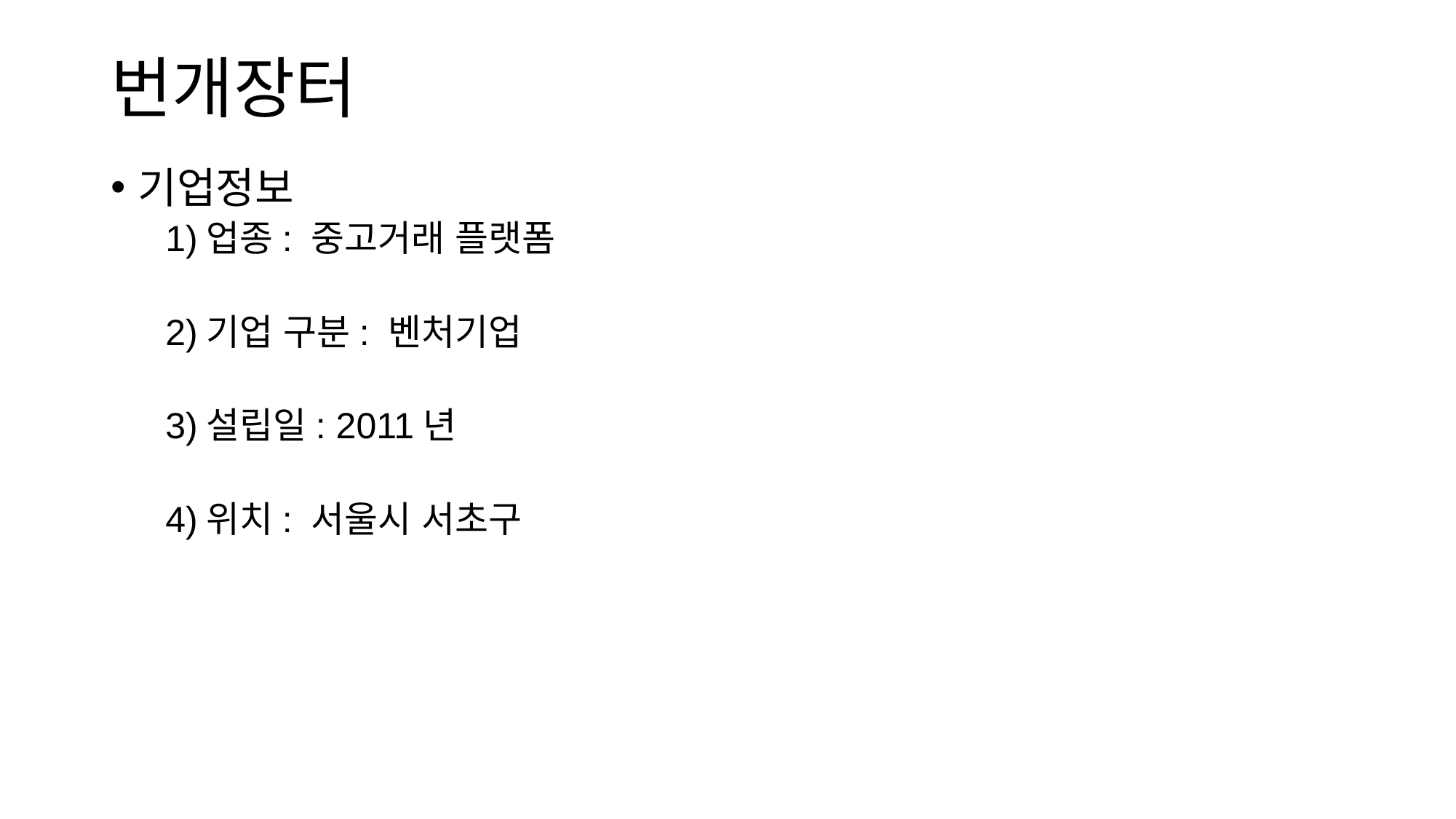

# 번개장터
기업정보
1)업종: 중고거래 플랫폼

2)기업 구분: 벤처기업

3)설립일: 2011년

4)위치: 서울시 서초구